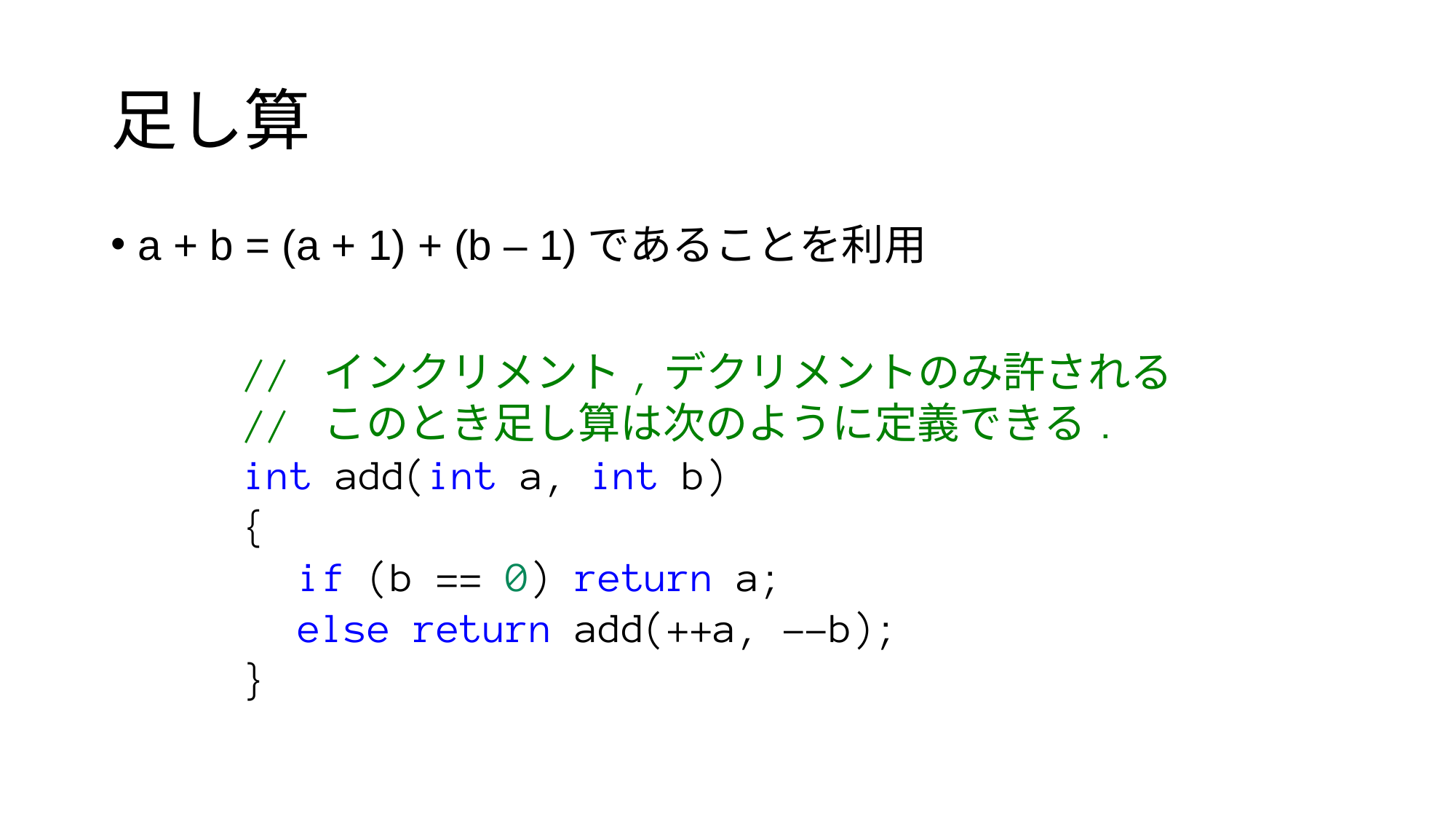

# 足し算
a + b = (a + 1) + (b – 1)であることを利用
// インクリメント,デクリメントのみ許される
// このとき足し算は次のように定義できる.
int add(int a, int b)
{
if (b == 0) return a;
else return add(++a, --b);
}